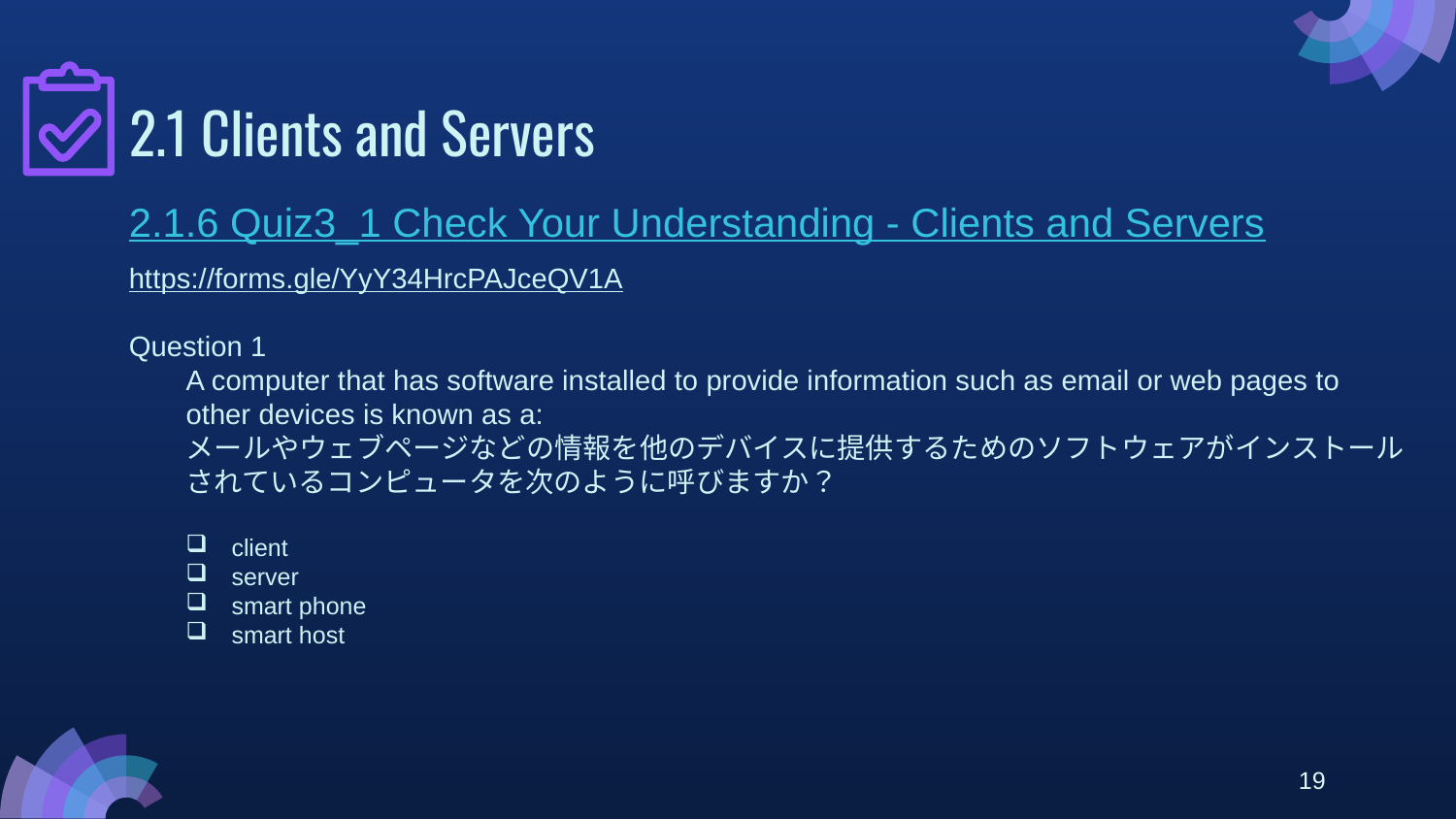

# 2.1 Clients and Servers
2.1.6 Quiz3_1 Check Your Understanding - Clients and Servers
https://forms.gle/YyY34HrcPAJceQV1A

Question 1
A computer that has software installed to provide information such as email or web pages to other devices is known as a:
メールやウェブページなどの情報を他のデバイスに提供するためのソフトウェアがインストールされているコンピュータを次のように呼びますか？

client
server
smart phone
smart host
19